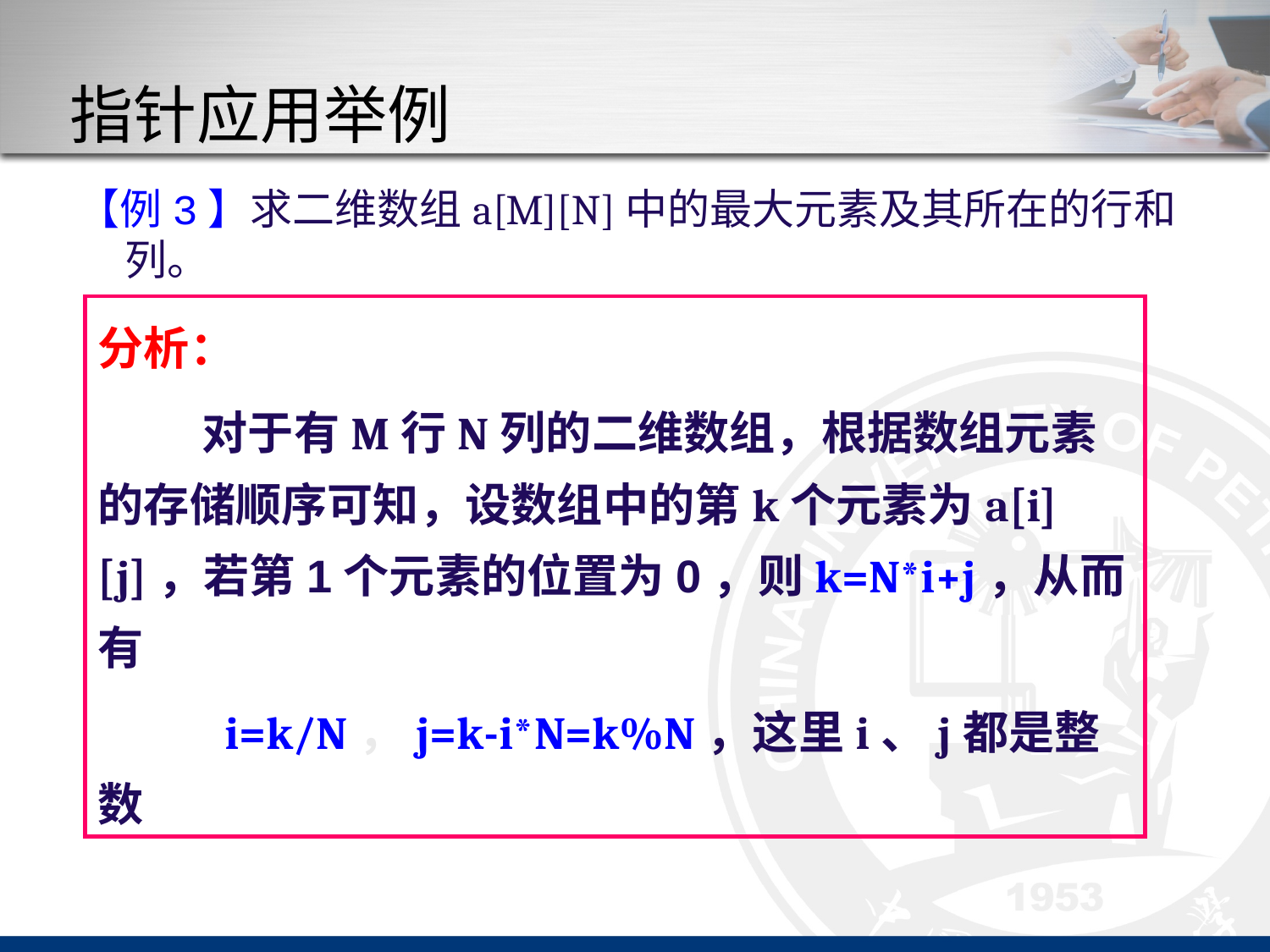

# 指针应用举例
【例3】求二维数组a[M][N]中的最大元素及其所在的行和列。
分析：
         对于有M行N列的二维数组，根据数组元素的存储顺序可知，设数组中的第k个元素为a[i][j]，若第1个元素的位置为0，则k=N*i+j，从而有
	i=k/N，j=k-i*N=k%N，这里i、j都是整数